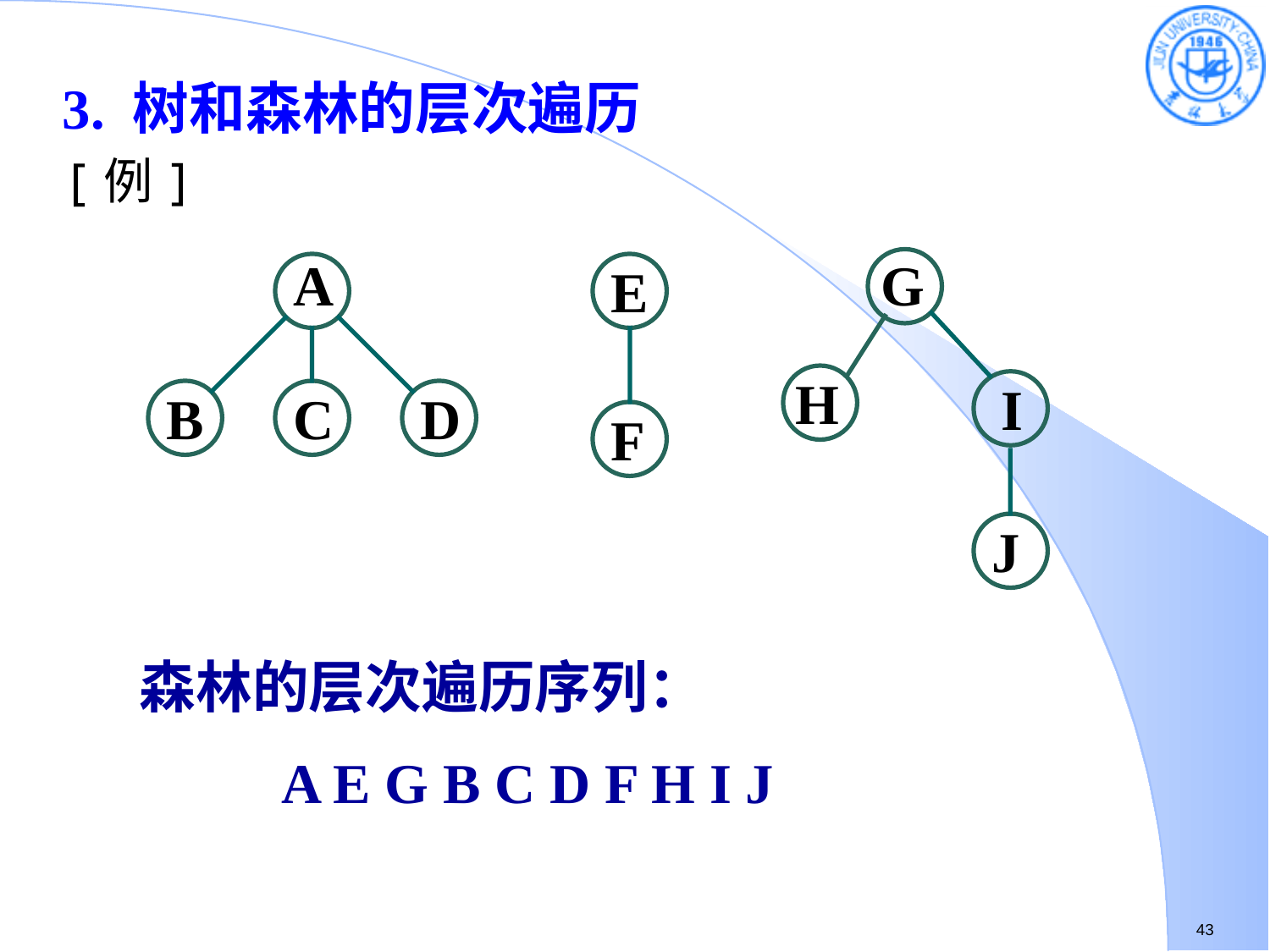

3. 树和森林的层次遍历
[例]
A

B

C

D

E

F

G

H
I

J

森林的层次遍历序列：
          A E G B C D F H I J